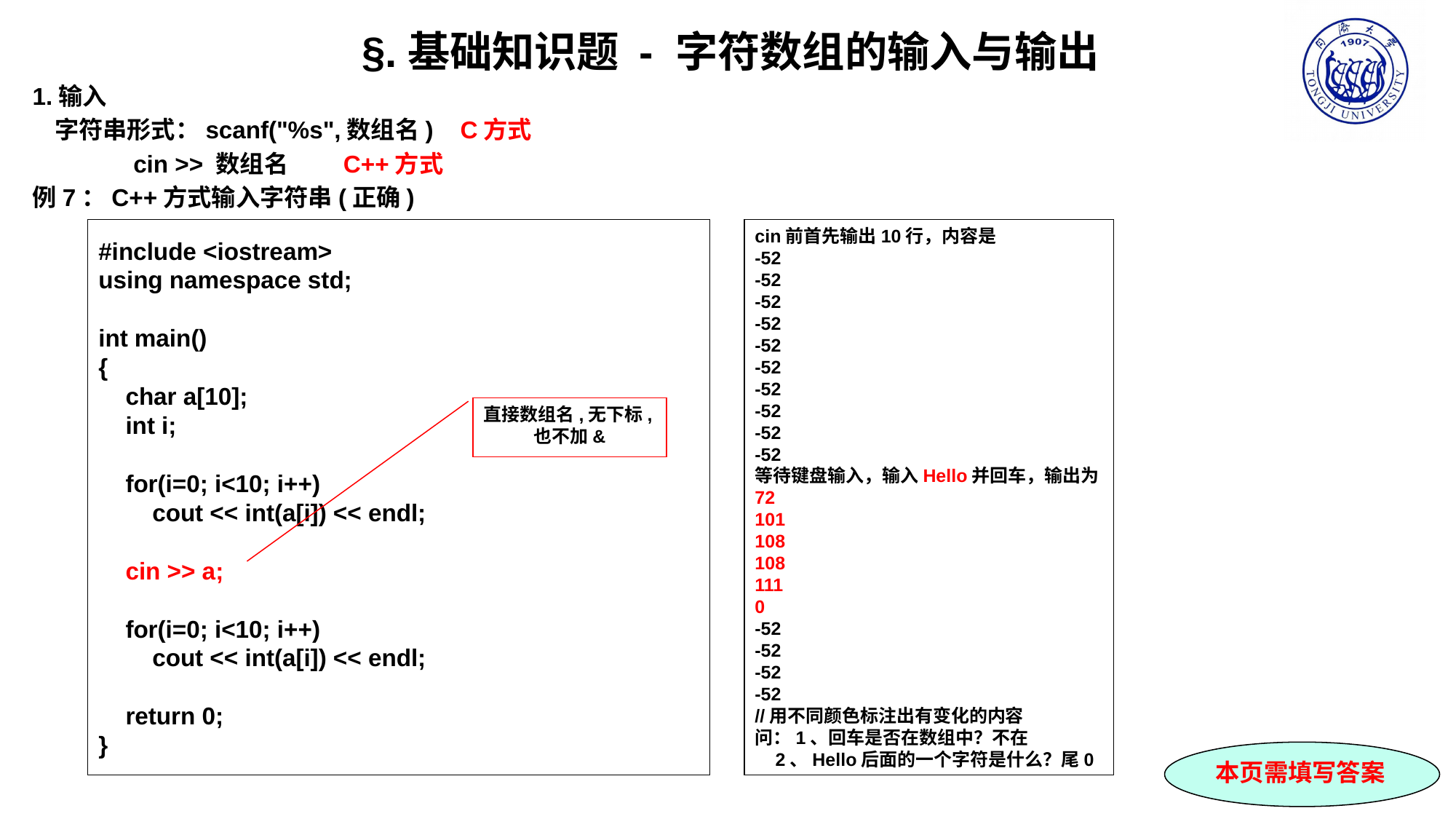

§.基础知识题 - 字符数组的输入与输出
1.输入
   字符串形式：scanf("%s",数组名)    C方式
               cin >> 数组名         C++方式
例7：C++方式输入字符串(正确)
#include <iostream>
using namespace std;

int main()
{
    char a[10];
    int i;

    for(i=0; i<10; i++)
        cout << int(a[i]) << endl;

    cin >> a;

    for(i=0; i<10; i++)
        cout << int(a[i]) << endl;

    return 0;
}
cin前首先输出10行，内容是
-52
-52
-52
-52
-52
-52
-52
-52
-52
-52
等待键盘输入，输入Hello并回车，输出为
72
101
108
108
111
0
-52
-52
-52
-52
//用不同颜色标注出有变化的内容
问：1、回车是否在数组中？不在
    2、Hello后面的一个字符是什么？尾0
直接数组名,无下标,也不加&
本页需填写答案